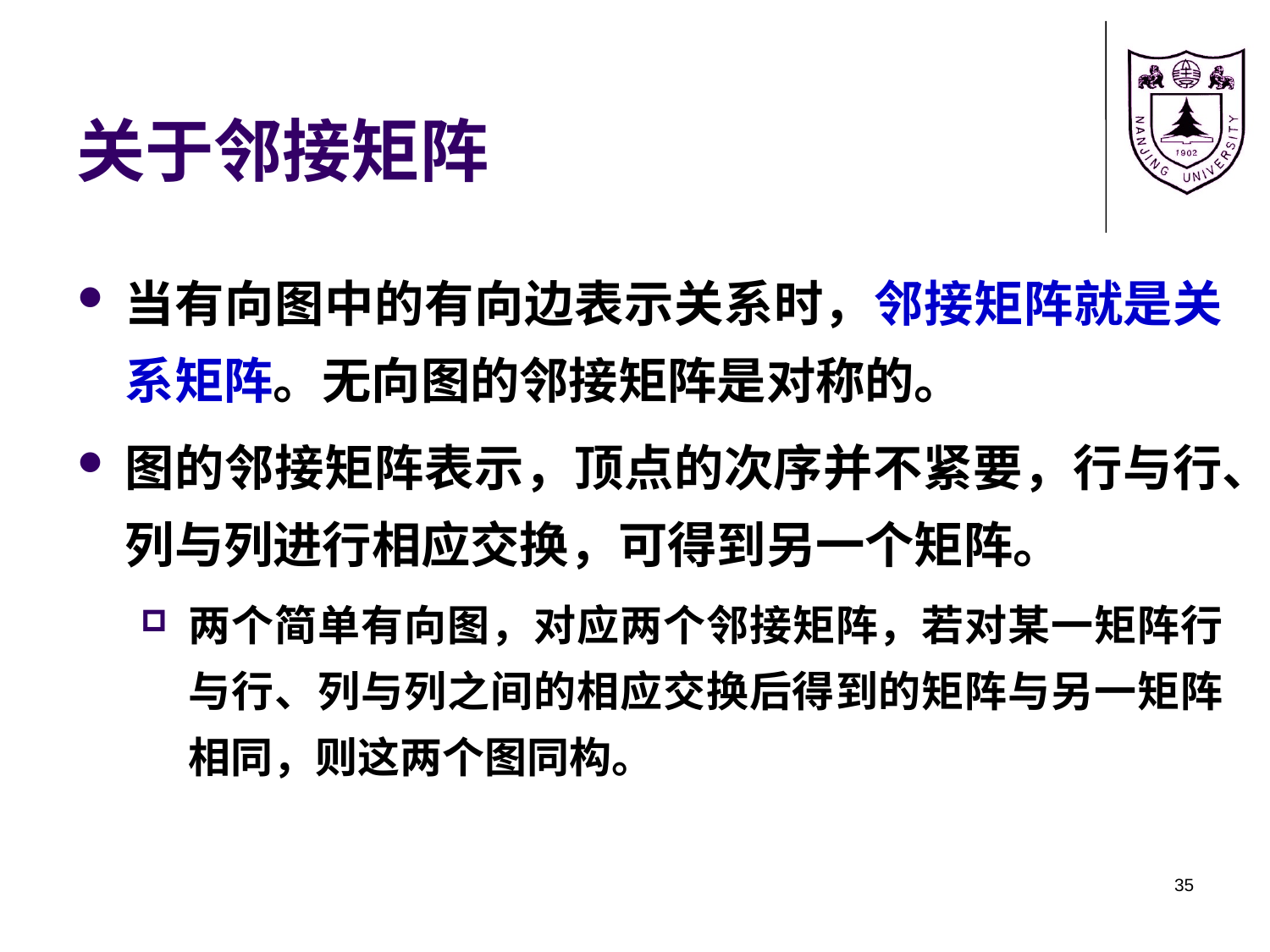

# 关于邻接矩阵
当有向图中的有向边表示关系时，邻接矩阵就是关系矩阵。无向图的邻接矩阵是对称的。
图的邻接矩阵表示，顶点的次序并不紧要，行与行、列与列进行相应交换，可得到另一个矩阵。
两个简单有向图，对应两个邻接矩阵，若对某一矩阵行与行、列与列之间的相应交换后得到的矩阵与另一矩阵相同，则这两个图同构。
35